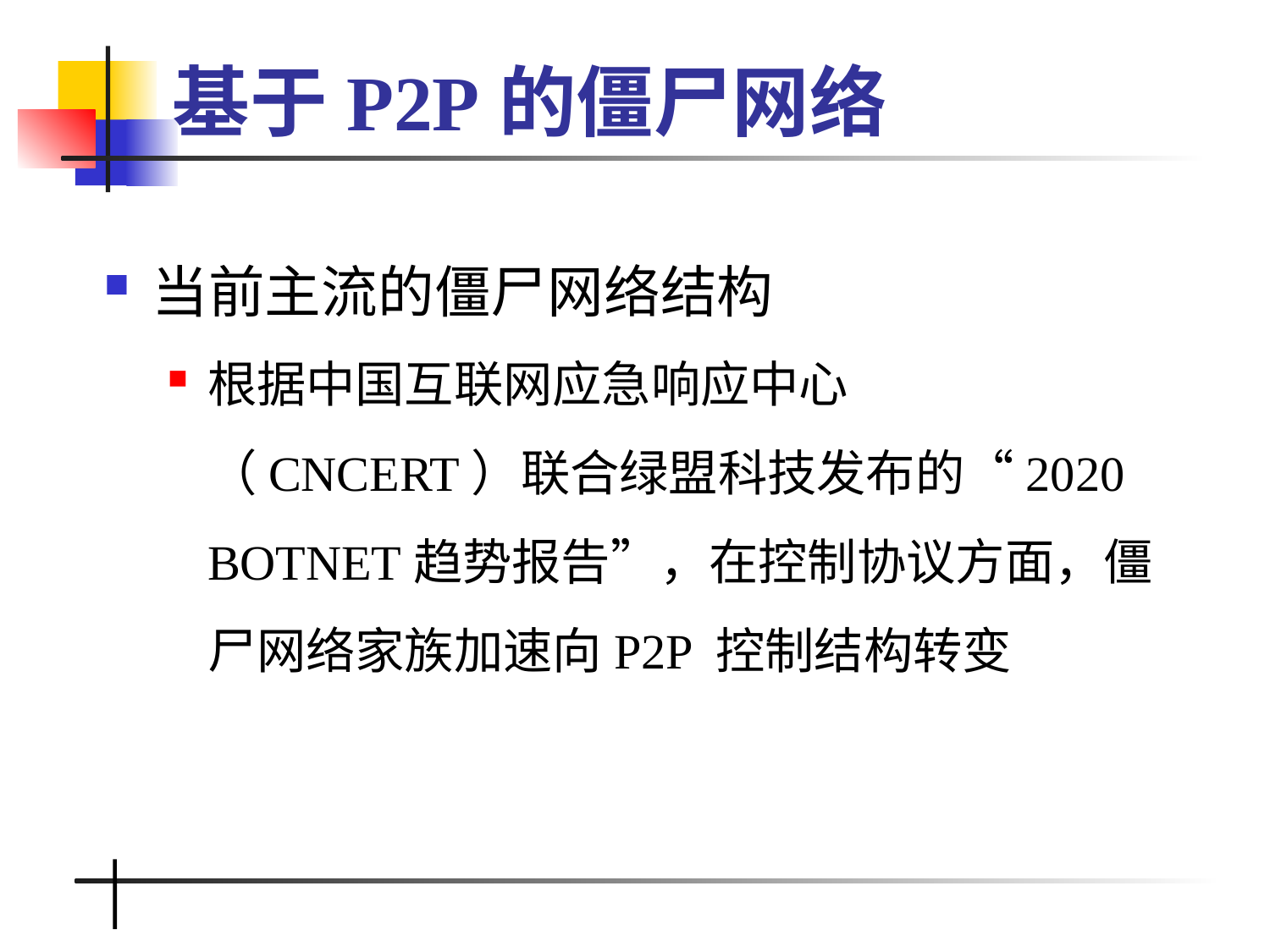

# 基于P2P的僵尸网络
当前主流的僵尸网络结构
根据中国互联网应急响应中心（CNCERT）联合绿盟科技发布的“2020 BOTNET趋势报告”，在控制协议方面，僵尸网络家族加速向P2P 控制结构转变